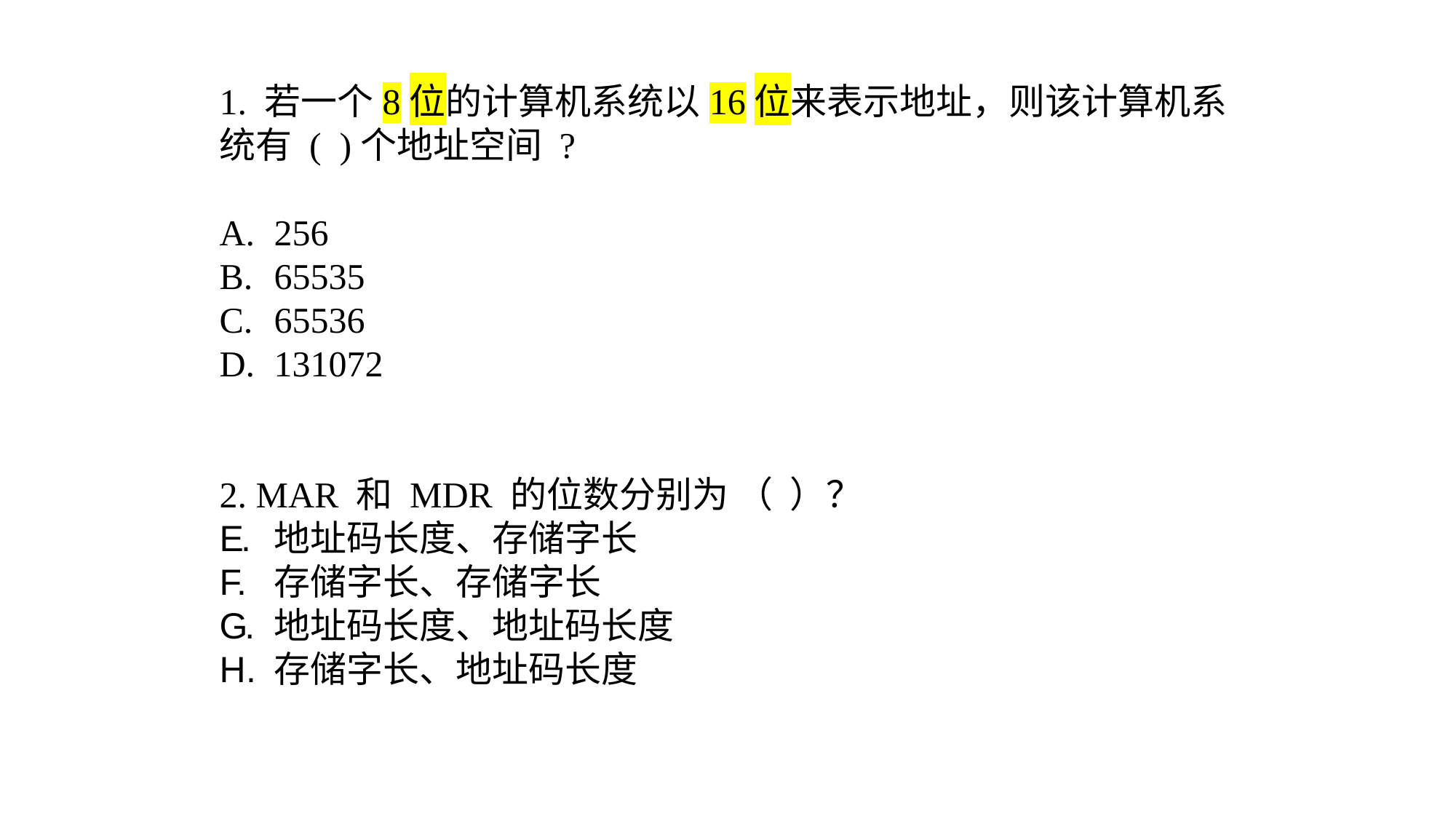

1. 若一个8位的计算机系统以16位来表示地址，则该计算机系统有 (  )个地址空间 ?

256
65535
65536
131072

2. MAR 和 MDR 的位数分别为 （  ）？
地址码长度、存储字长
存储字长、存储字长
地址码长度、地址码长度
存储字长、地址码长度